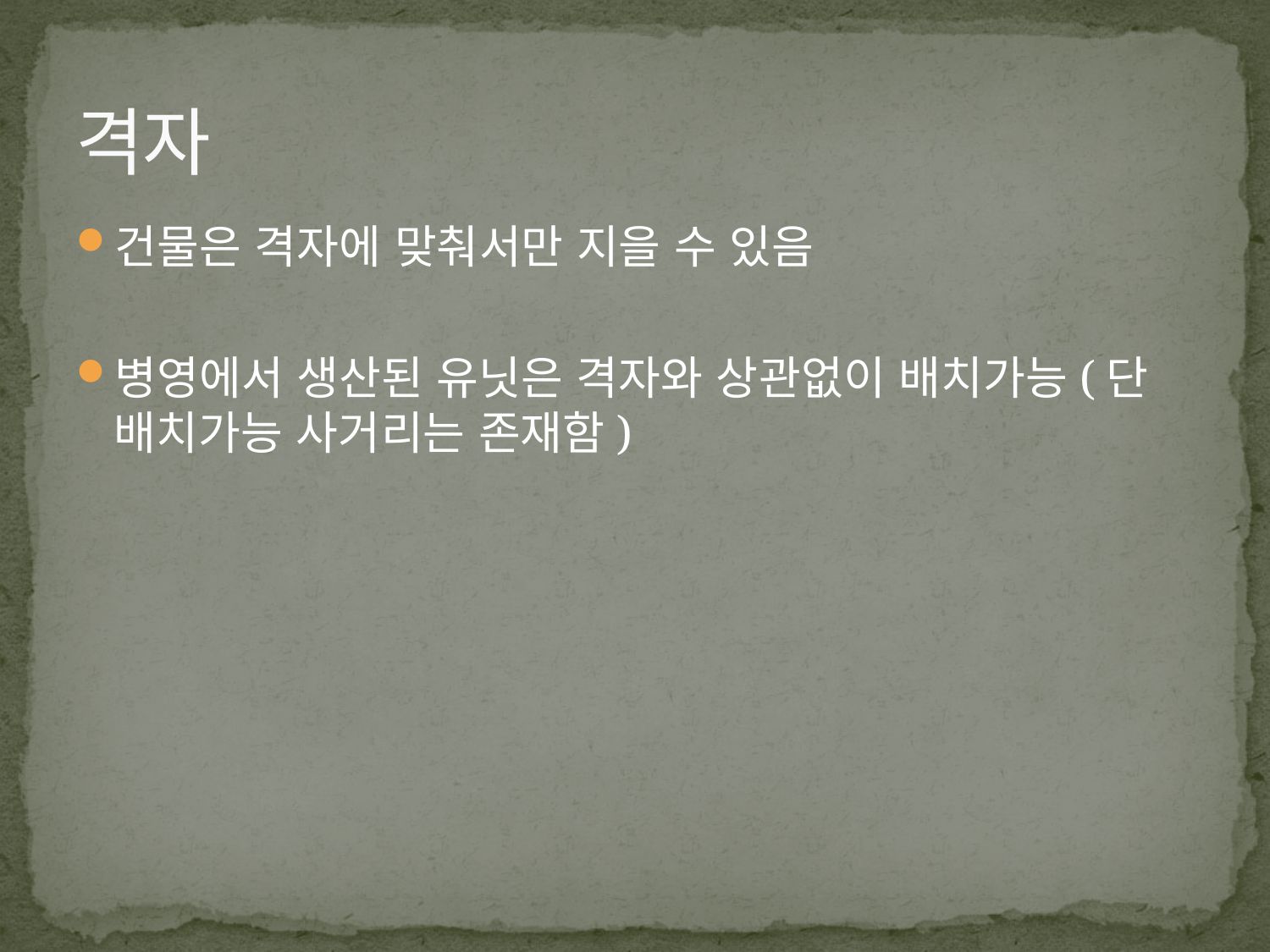

# 격자
건물은 격자에 맞춰서만 지을 수 있음

병영에서 생산된 유닛은 격자와 상관없이 배치가능(단 배치가능 사거리는 존재함)